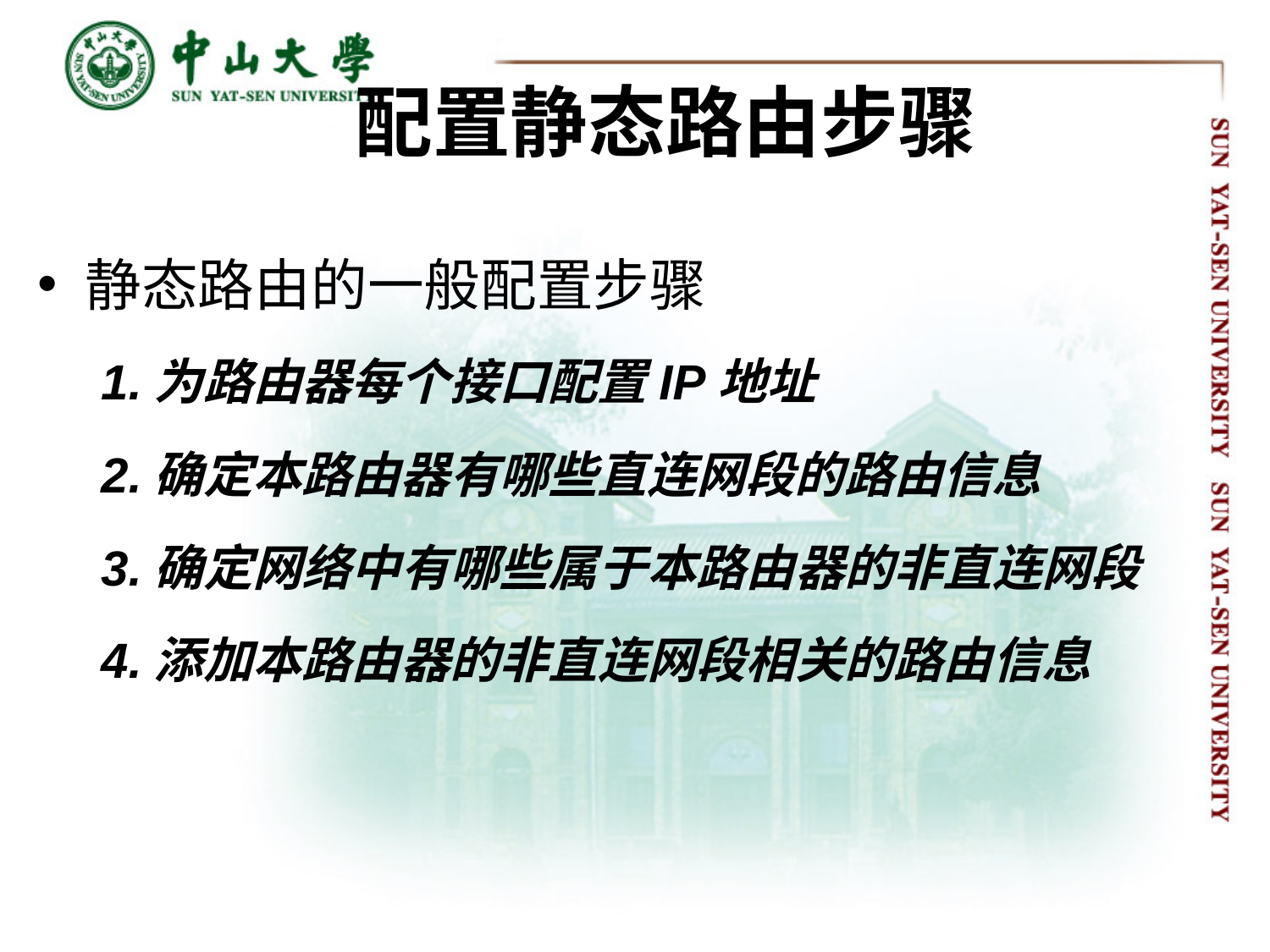

配置静态路由步骤
静态路由的一般配置步骤
1.为路由器每个接口配置IP地址
2.确定本路由器有哪些直连网段的路由信息
3.确定网络中有哪些属于本路由器的非直连网段
4.添加本路由器的非直连网段相关的路由信息